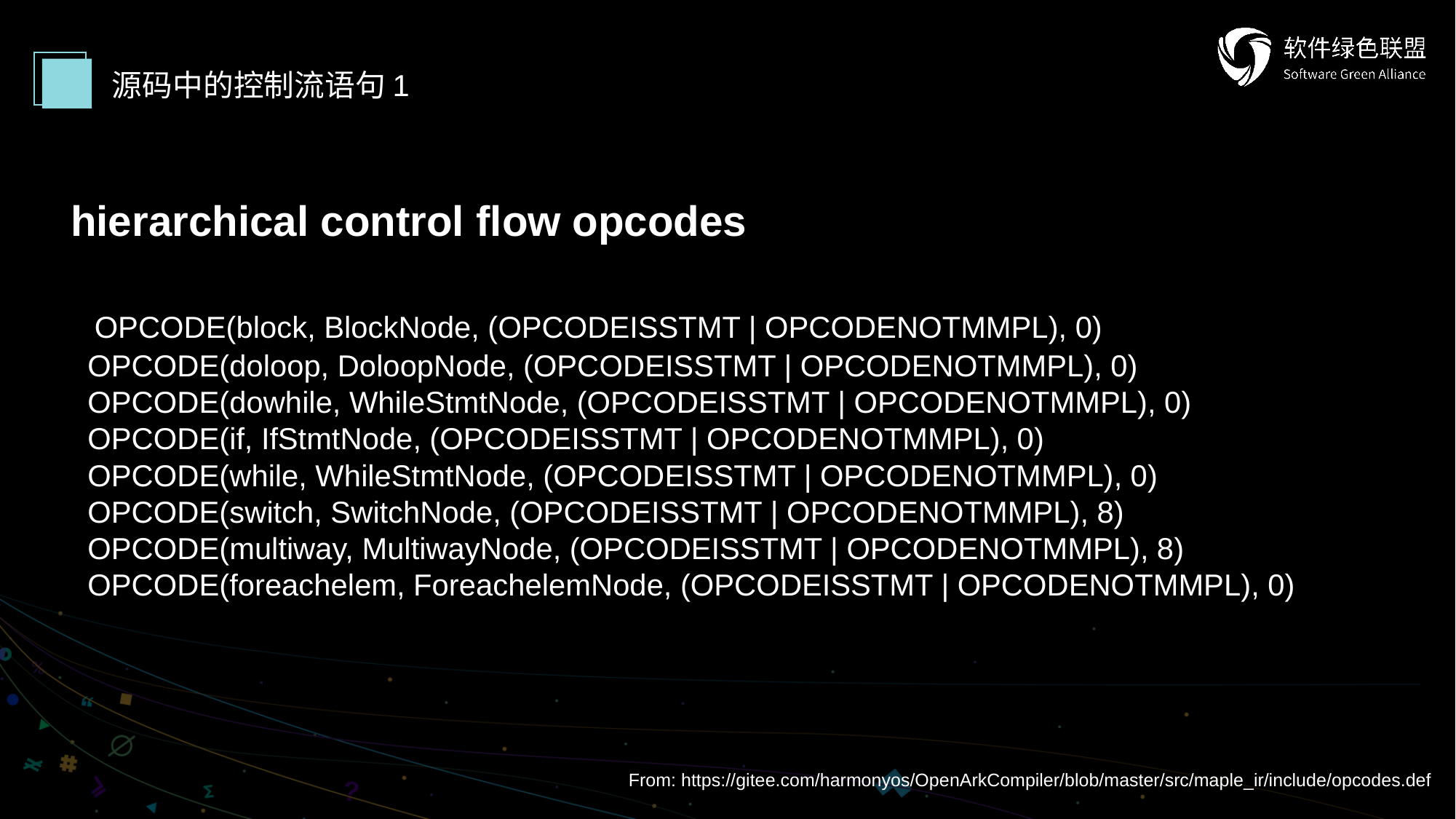

源码中的控制流语句1
hierarchical control flow opcodes

  OPCODE(block, BlockNode, (OPCODEISSTMT | OPCODENOTMMPL), 0)
  OPCODE(doloop, DoloopNode, (OPCODEISSTMT | OPCODENOTMMPL), 0)
  OPCODE(dowhile, WhileStmtNode, (OPCODEISSTMT | OPCODENOTMMPL), 0)
  OPCODE(if, IfStmtNode, (OPCODEISSTMT | OPCODENOTMMPL), 0)
  OPCODE(while, WhileStmtNode, (OPCODEISSTMT | OPCODENOTMMPL), 0)
  OPCODE(switch, SwitchNode, (OPCODEISSTMT | OPCODENOTMMPL), 8)
  OPCODE(multiway, MultiwayNode, (OPCODEISSTMT | OPCODENOTMMPL), 8)
  OPCODE(foreachelem, ForeachelemNode, (OPCODEISSTMT | OPCODENOTMMPL), 0)
From: https://gitee.com/harmonyos/OpenArkCompiler/blob/master/src/maple_ir/include/opcodes.def